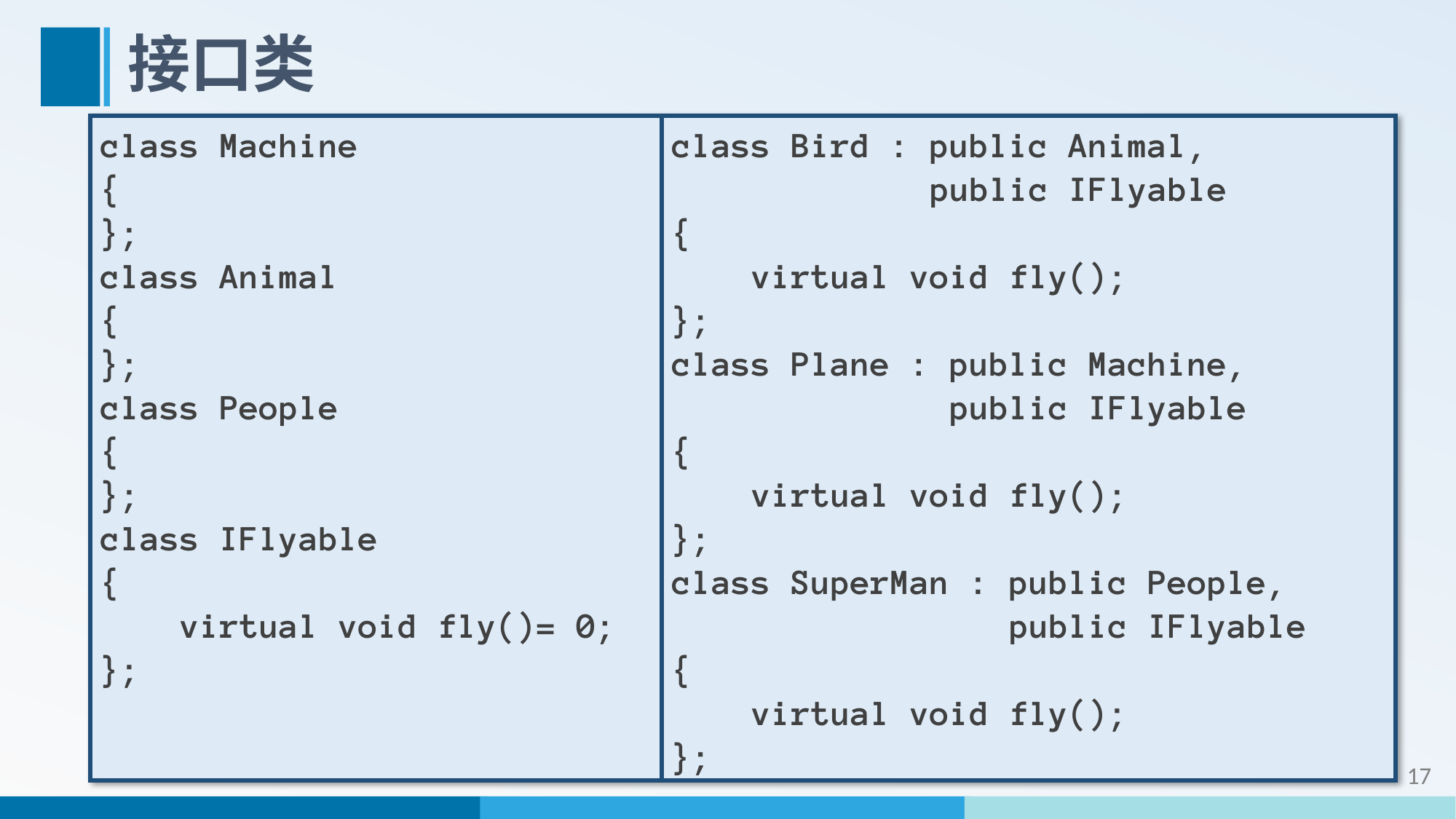

# 接口类
class Machine
{
};
class Animal
{
};
class People
{
};
class IFlyable
{
    virtual void fly()= 0;
};

class Bird : public Animal,
             public IFlyable
{
    virtual void fly();
};
class Plane : public Machine,
              public IFlyable
{
    virtual void fly();
};
class SuperMan : public People,
                 public IFlyable
{
    virtual void fly();
};